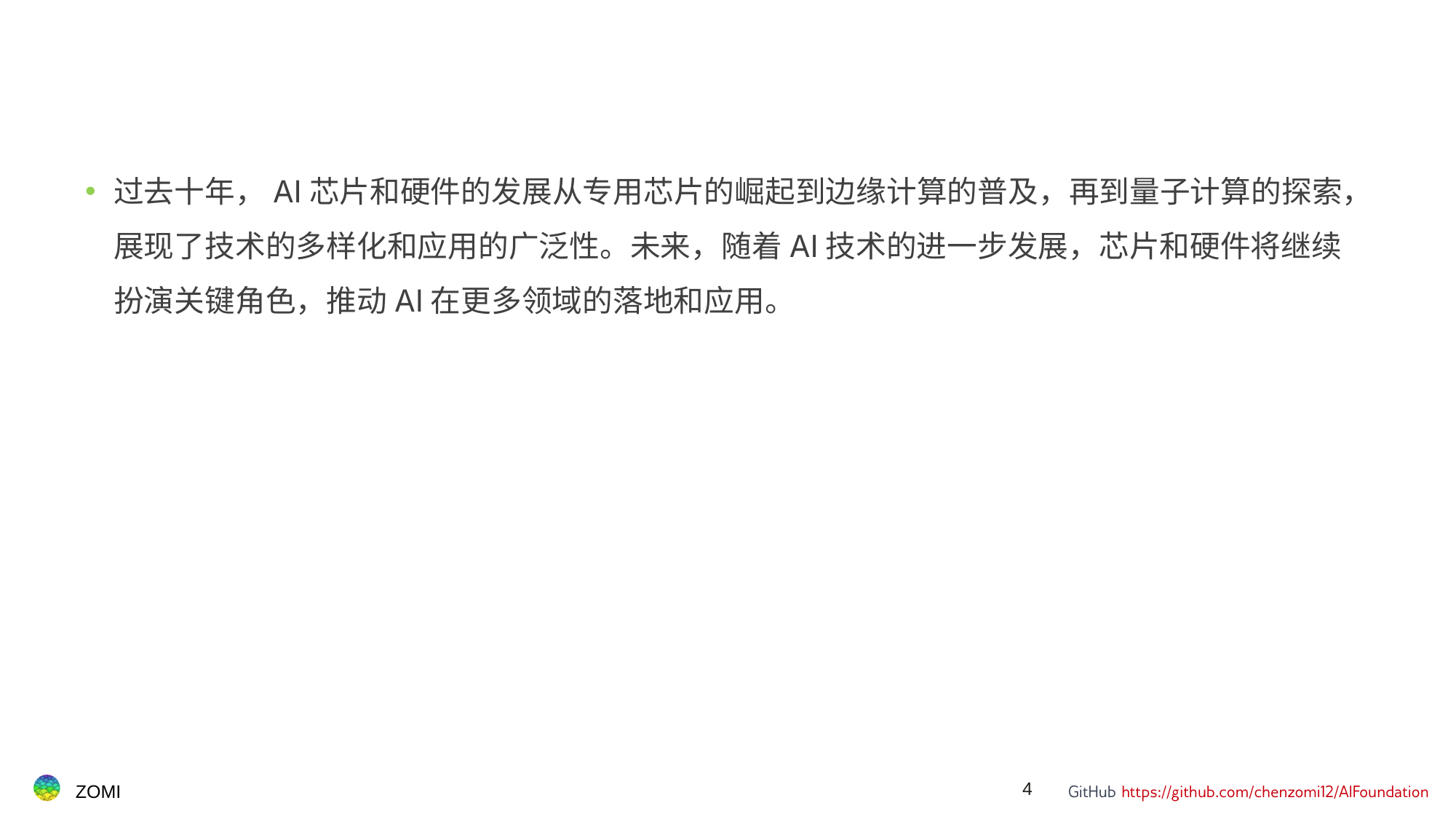

#
过去十年，AI芯片和硬件的发展从专用芯片的崛起到边缘计算的普及，再到量子计算的探索，展现了技术的多样化和应用的广泛性。未来，随着AI技术的进一步发展，芯片和硬件将继续扮演关键角色，推动AI在更多领域的落地和应用。